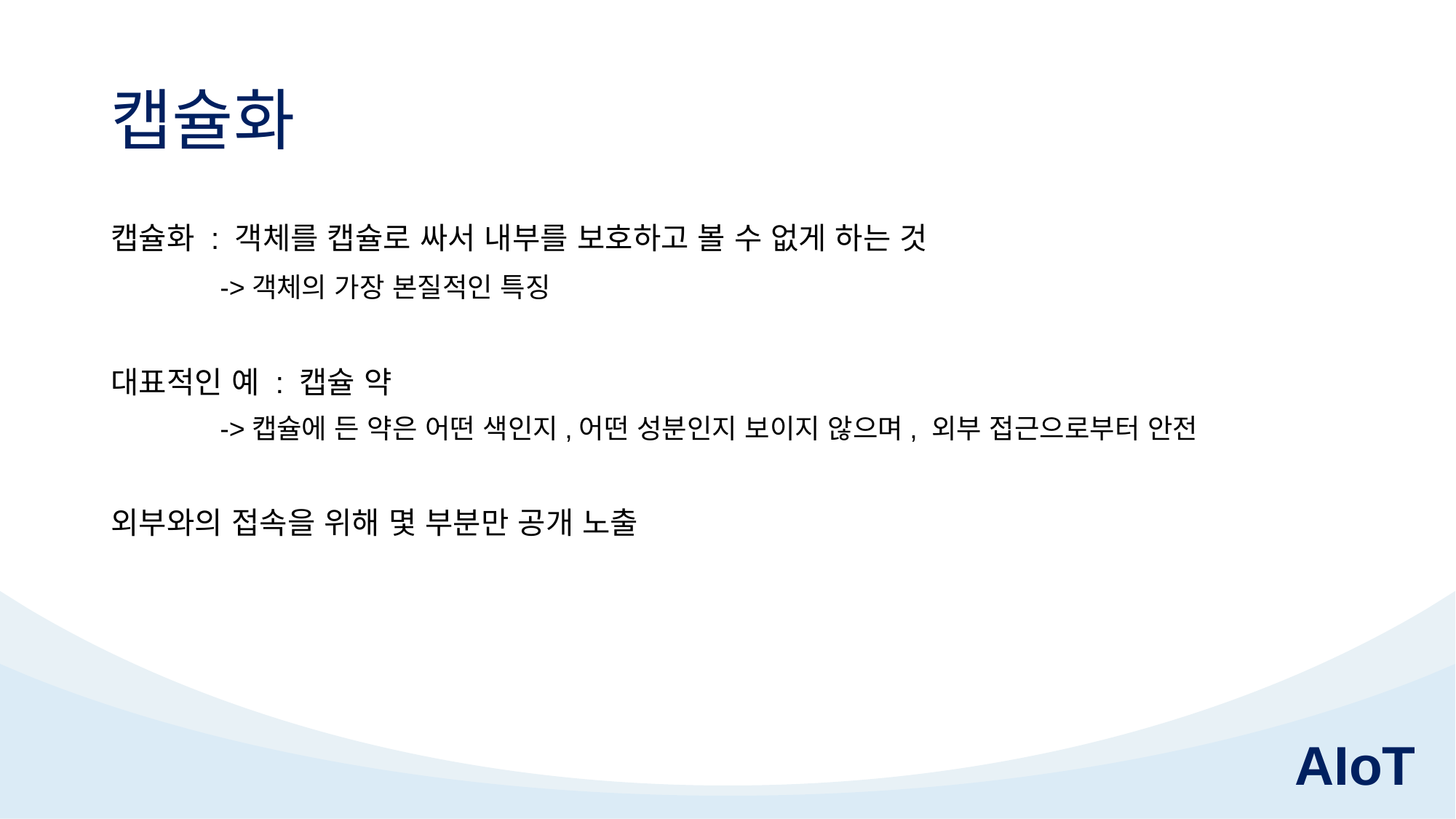

# 캡슐화
캡슐화 : 객체를 캡슐로 싸서 내부를 보호하고 볼 수 없게 하는 것
	->객체의 가장 본질적인 특징

대표적인 예 : 캡슐 약
	->캡슐에 든 약은 어떤 색인지,어떤 성분인지 보이지 않으며, 외부 접근으로부터 안전

외부와의 접속을 위해 몇 부분만 공개 노출